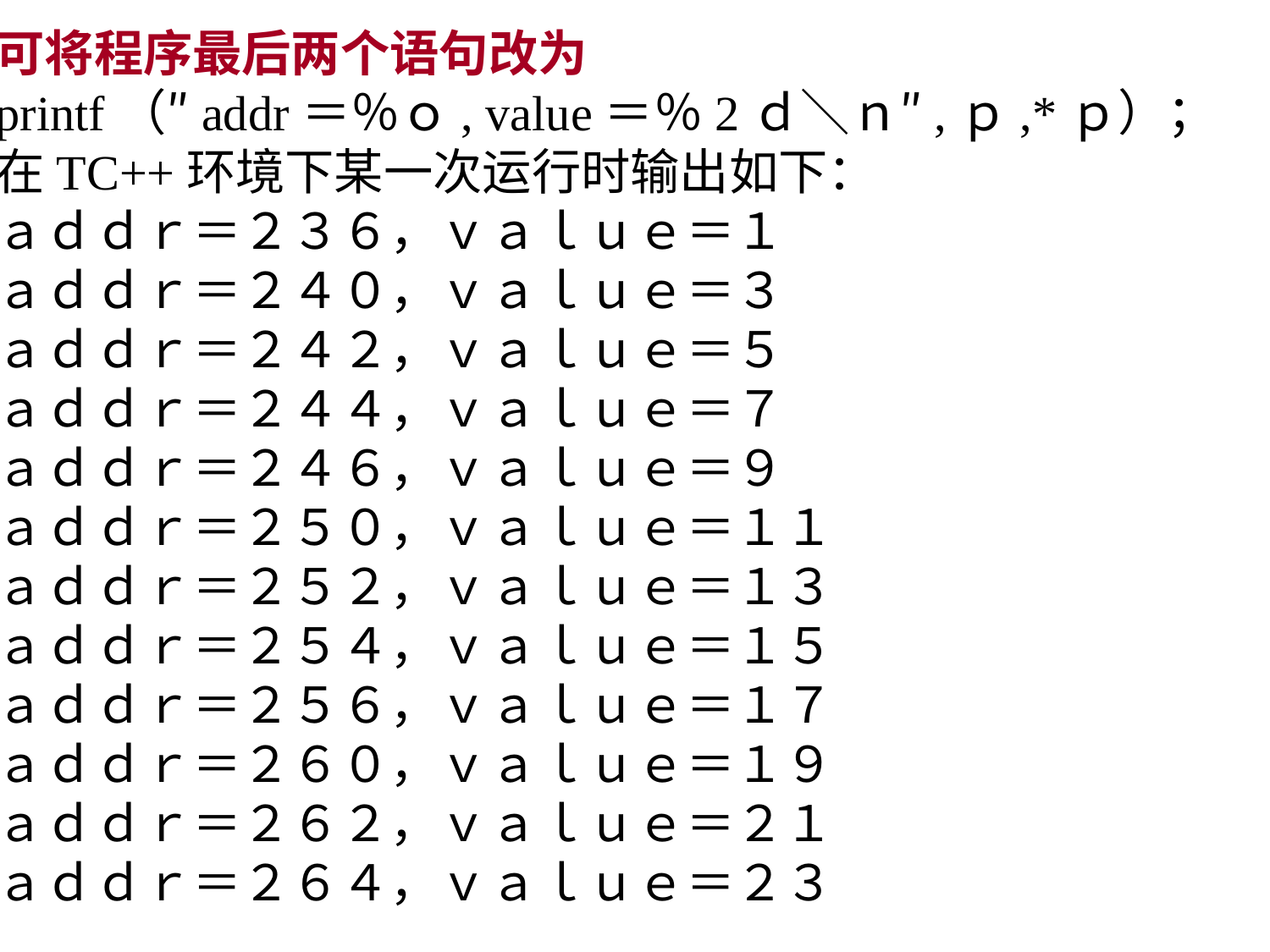

可将程序最后两个语句改为
printf（″addr＝％ｏ, value＝％2ｄ＼ｎ″,ｐ,*ｐ）；
在TC++环境下某一次运行时输出如下：
ａｄｄｒ＝２３６，ｖａｌｕｅ＝１
ａｄｄｒ＝２４０，ｖａｌｕｅ＝３
ａｄｄｒ＝２４２，ｖａｌｕｅ＝５
ａｄｄｒ＝２４４，ｖａｌｕｅ＝７
ａｄｄｒ＝２４６，ｖａｌｕｅ＝９
ａｄｄｒ＝２５０，ｖａｌｕｅ＝１１
ａｄｄｒ＝２５２，ｖａｌｕｅ＝１３
ａｄｄｒ＝２５４，ｖａｌｕｅ＝１５
ａｄｄｒ＝２５６，ｖａｌｕｅ＝１７
ａｄｄｒ＝２６０，ｖａｌｕｅ＝１９
ａｄｄｒ＝２６２，ｖａｌｕｅ＝２１
ａｄｄｒ＝２６４，ｖａｌｕｅ＝２３